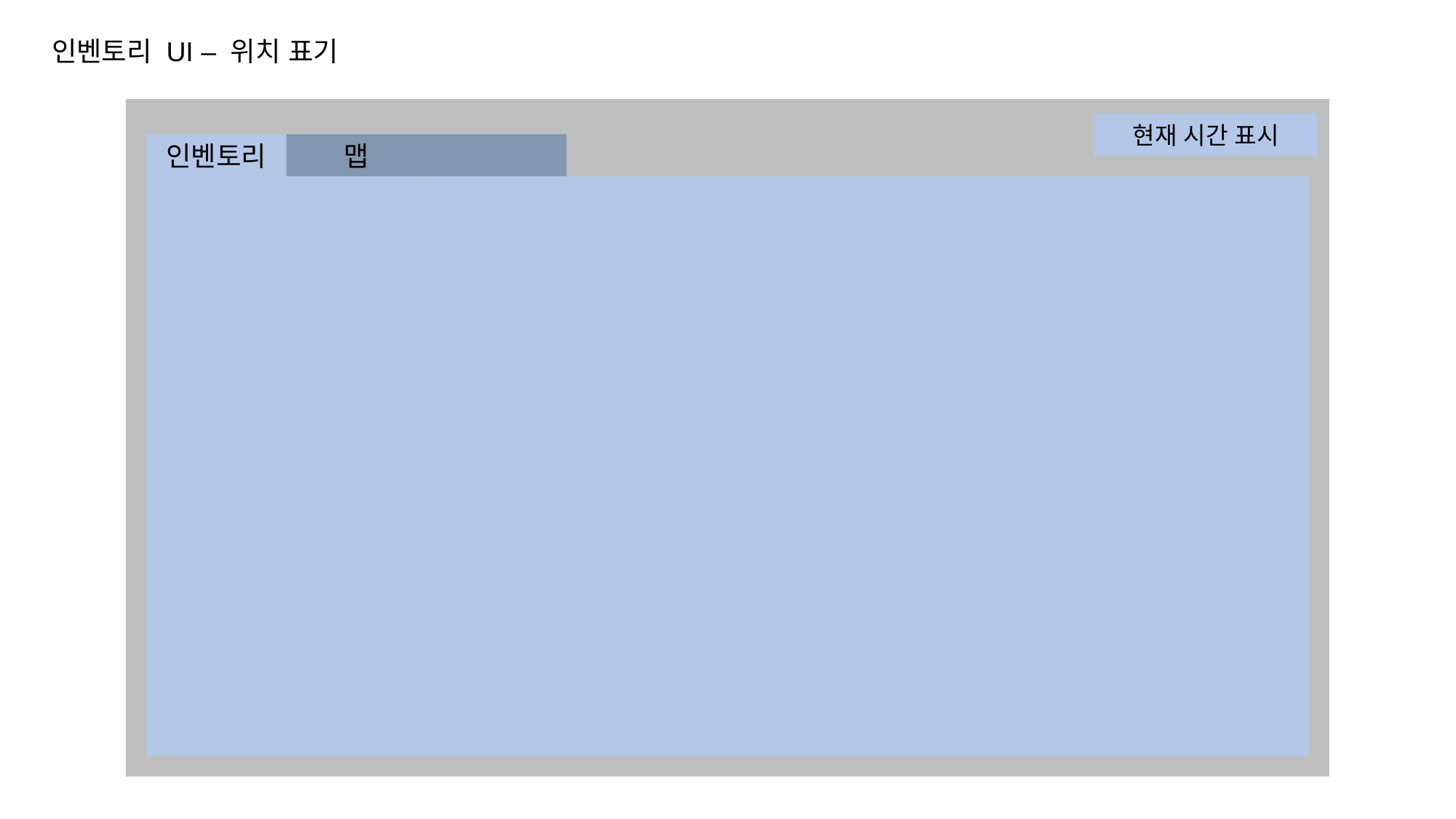

인벤토리 UI – 위치 표기

현재 시간 표시

인벤토리
맵